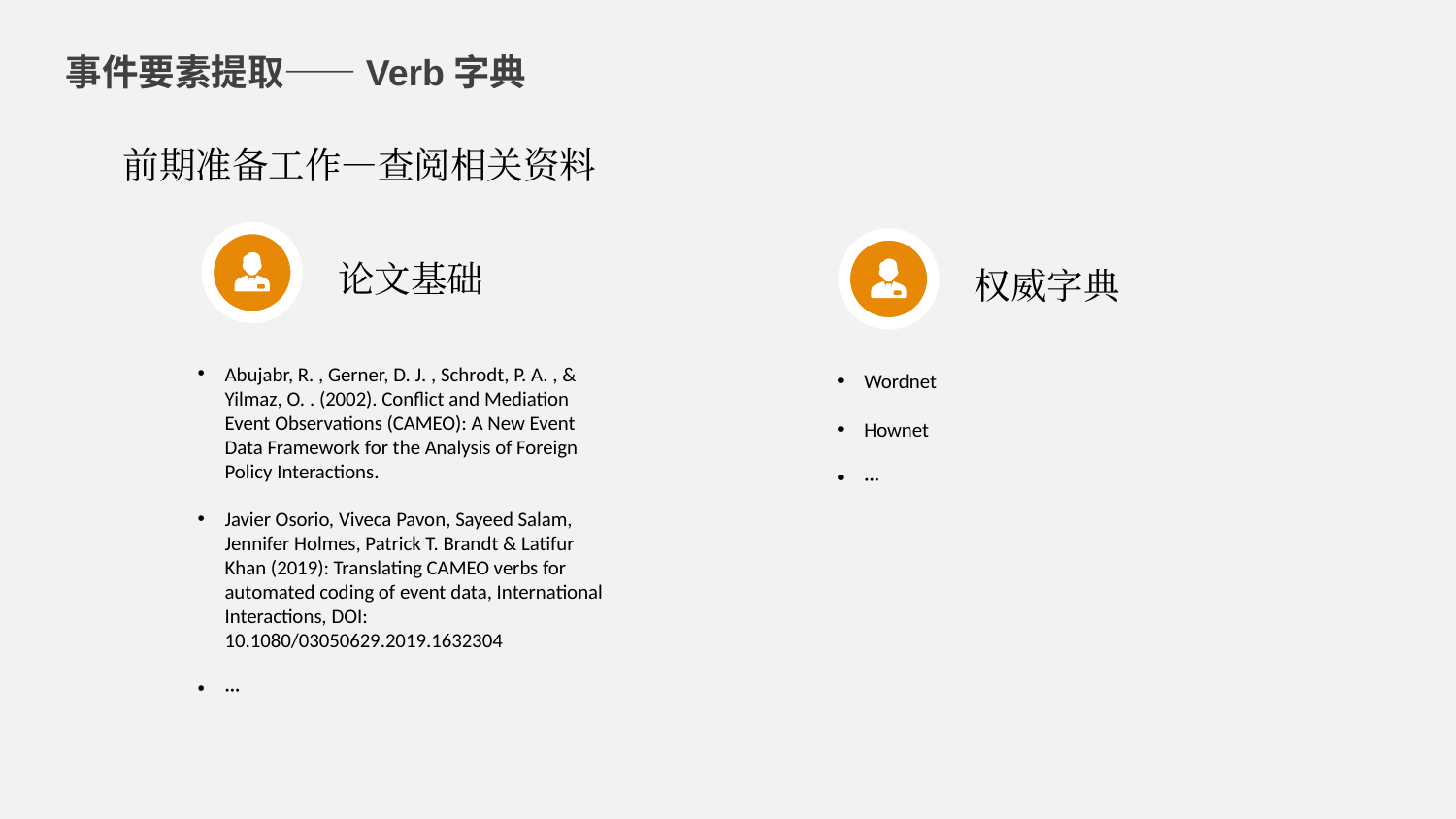

事件要素提取——Verb字典
前期准备工作—查阅相关资料

论文基础
权威字典
Abujabr, R. , Gerner, D. J. , Schrodt, P. A. , & Yilmaz, O. . (2002). Conflict and Mediation Event Observations (CAMEO): A New Event Data Framework for the Analysis of Foreign Policy Interactions.

Javier Osorio, Viveca Pavon, Sayeed Salam, Jennifer Holmes, Patrick T. Brandt & Latifur Khan (2019): Translating CAMEO verbs for automated coding of event data, International Interactions, DOI: 10.1080/03050629.2019.1632304

···
Wordnet

Hownet

···